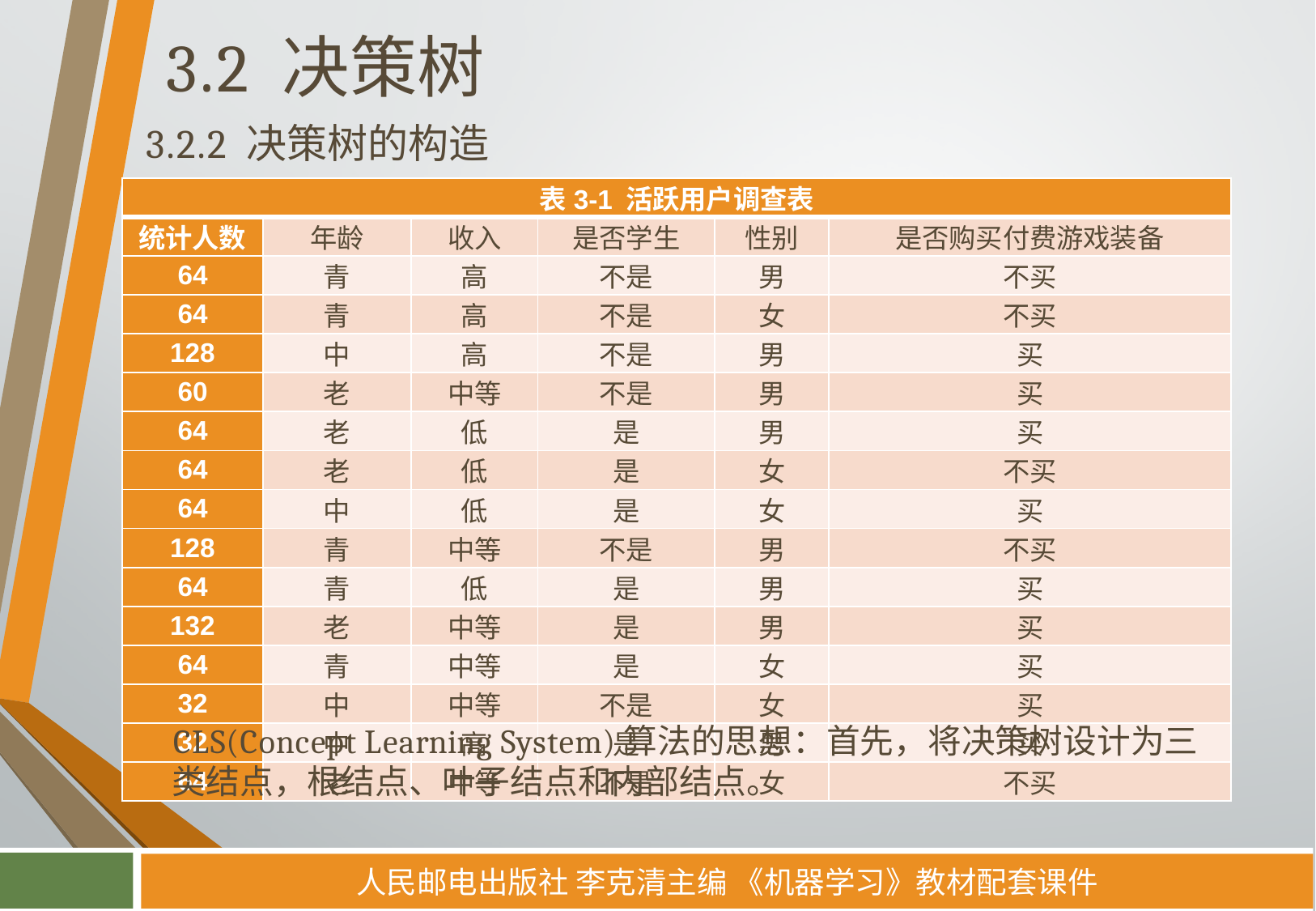

# 3.2 决策树
3.2.2 决策树的构造
| 表3-1 活跃用户调查表 |  |  |  |  |  |
| --- | --- | --- | --- | --- | --- |
| 统计人数 | 年龄 | 收入 | 是否学生 | 性别 | 是否购买付费游戏装备 |
| 64 | 青 | 高 | 不是 | 男 | 不买 |
| 64 | 青 | 高 | 不是 | 女 | 不买 |
| 128 | 中 | 高 | 不是 | 男 | 买 |
| 60 | 老 | 中等 | 不是 | 男 | 买 |
| 64 | 老 | 低 | 是 | 男 | 买 |
| 64 | 老 | 低 | 是 | 女 | 不买 |
| 64 | 中 | 低 | 是 | 女 | 买 |
| 128 | 青 | 中等 | 不是 | 男 | 不买 |
| 64 | 青 | 低 | 是 | 男 | 买 |
| 132 | 老 | 中等 | 是 | 男 | 买 |
| 64 | 青 | 中等 | 是 | 女 | 买 |
| 32 | 中 | 中等 | 不是 | 女 | 买 |
| 32 | 中 | 高 | 是 | 男 | 买 |
| 64 | 老 | 中等 | 不是 | 女 | 不买 |
CLS(Concept Learning System)算法的思想：首先，将决策树设计为三类结点，根结点、叶子结点和内部结点。